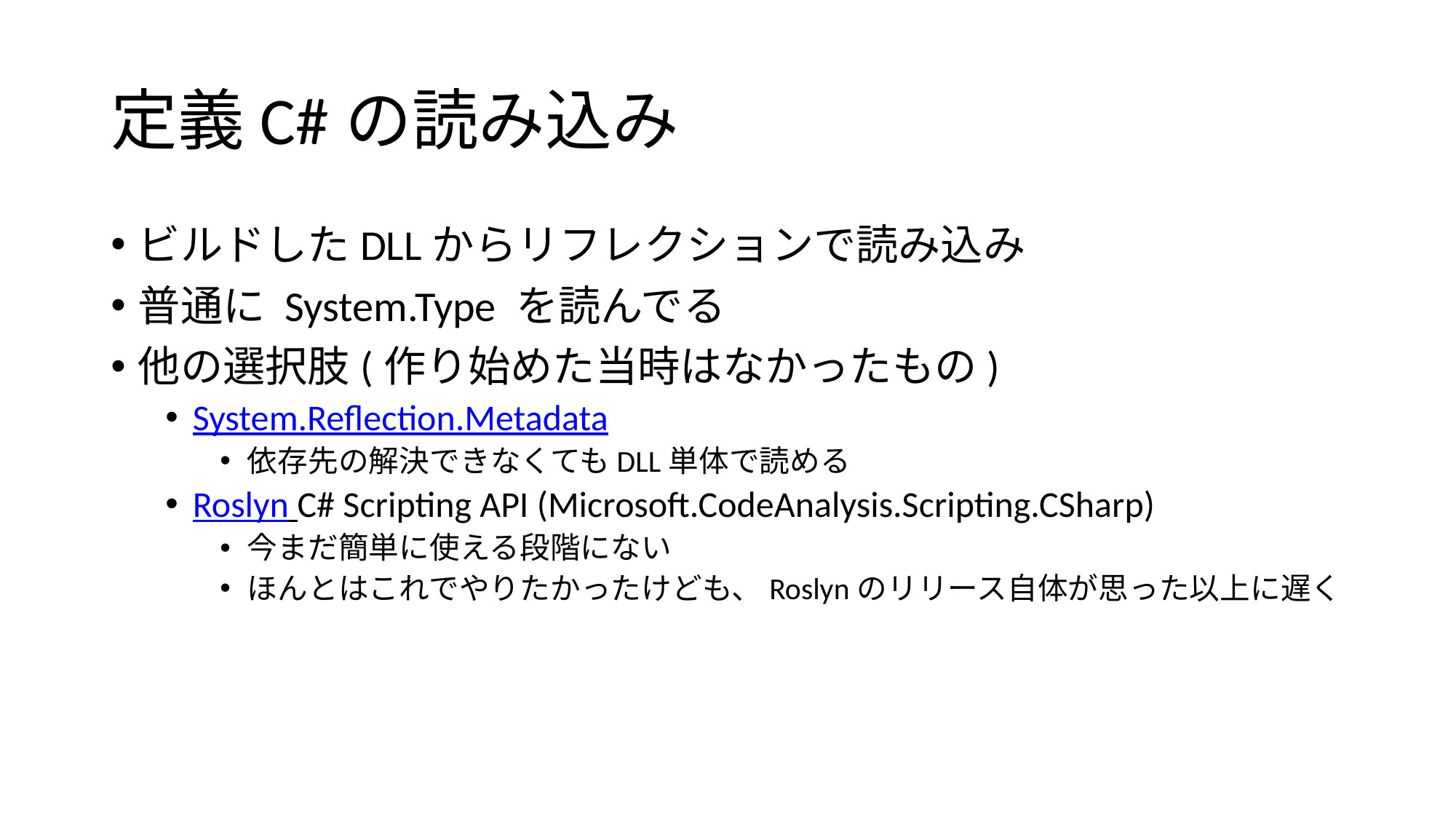

# 定義C#の読み込み
ビルドしたDLLからリフレクションで読み込み
普通に System.Type を読んでる
他の選択肢(作り始めた当時はなかったもの)
System.Reflection.Metadata
依存先の解決できなくてもDLL単体で読める
Roslyn C# Scripting API (Microsoft.CodeAnalysis.Scripting.CSharp)
今まだ簡単に使える段階にない
ほんとはこれでやりたかったけども、Roslynのリリース自体が思った以上に遅く